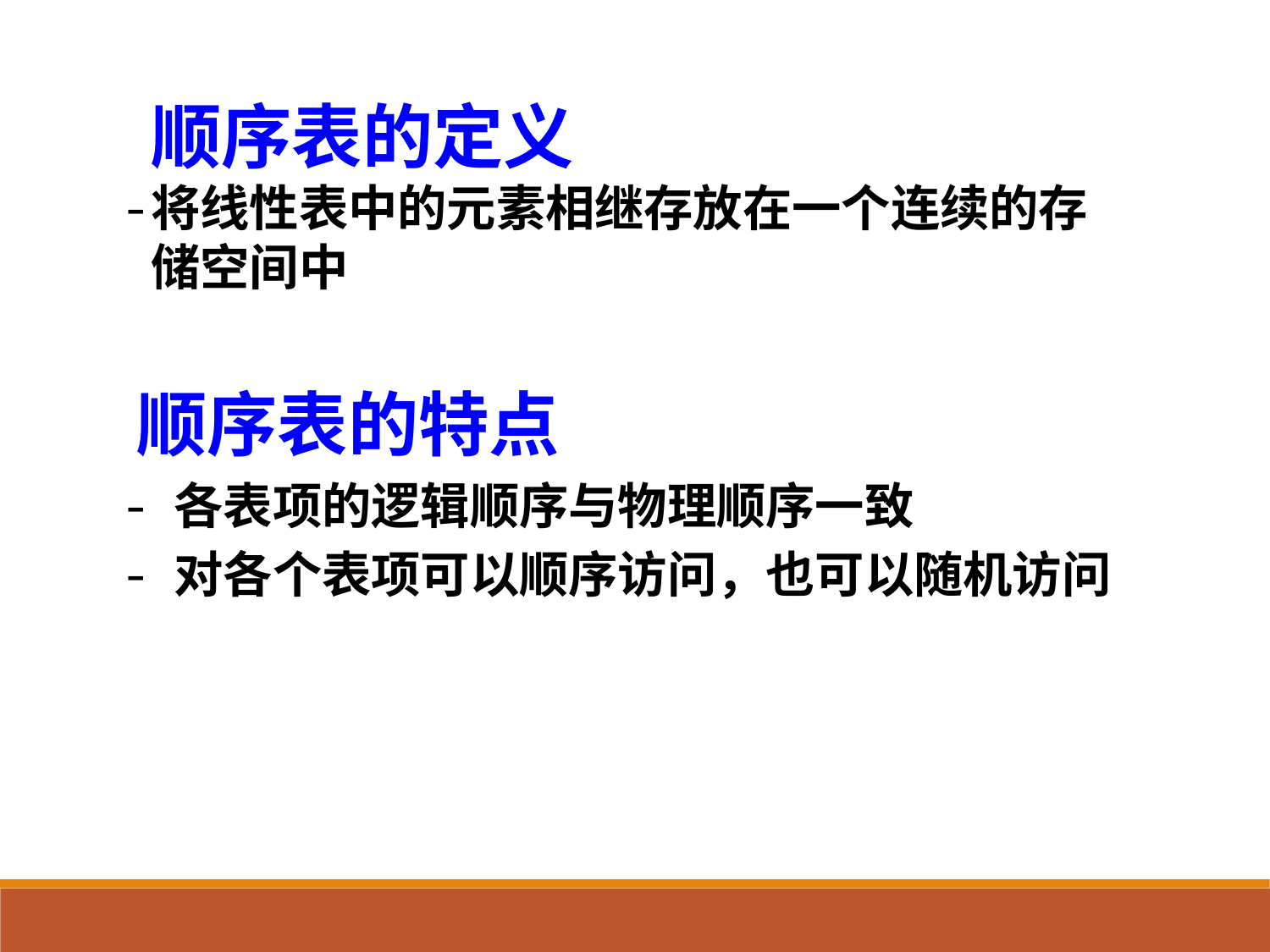

顺序表的定义
将线性表中的元素相继存放在一个连续的存储空间中

  顺序表的特点
 各表项的逻辑顺序与物理顺序一致
 对各个表项可以顺序访问，也可以随机访问